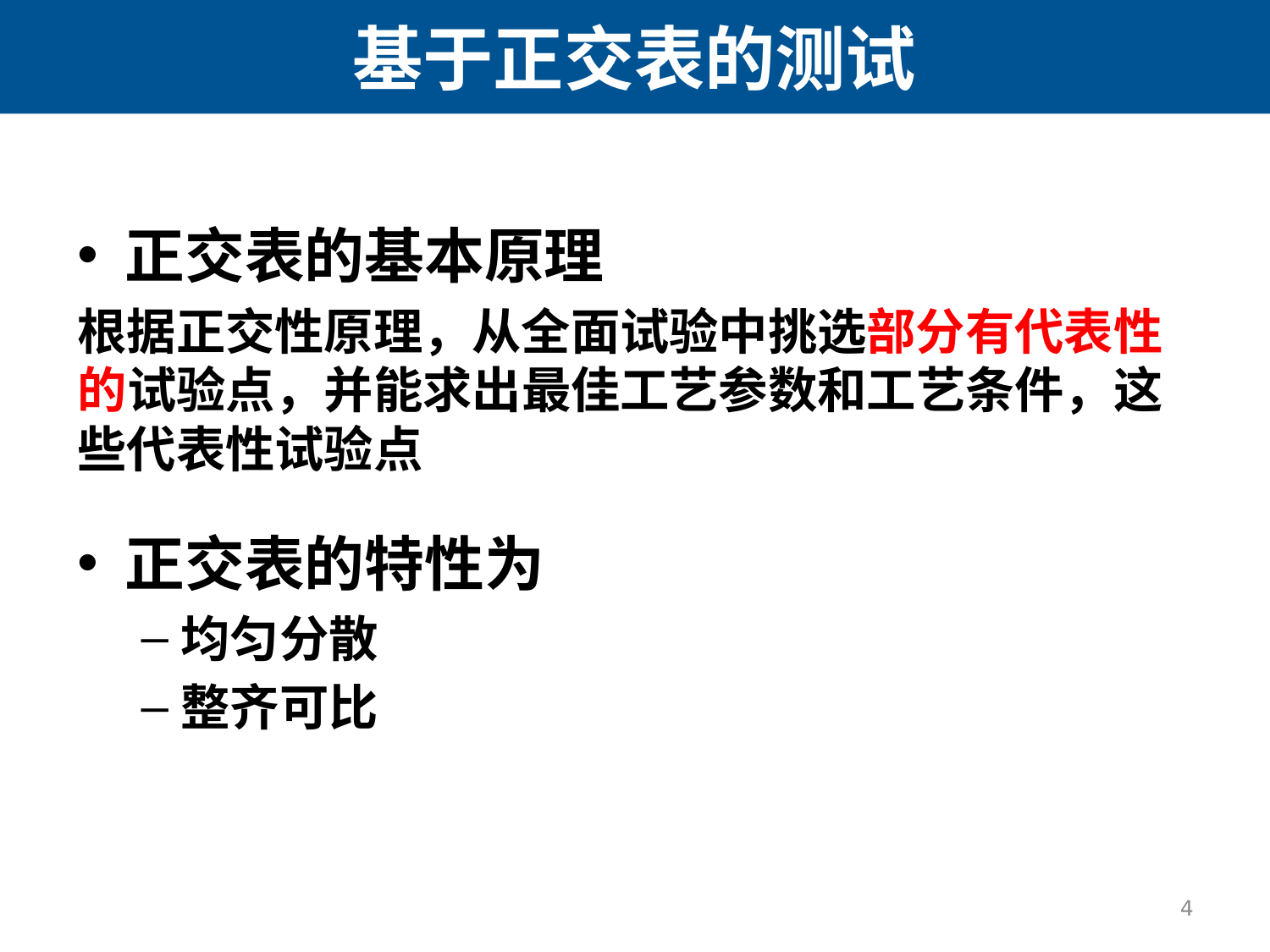

# 基于正交表的测试
正交表的基本原理
根据正交性原理，从全面试验中挑选部分有代表性的试验点，并能求出最佳工艺参数和工艺条件，这些代表性试验点
正交表的特性为
均匀分散
整齐可比

4